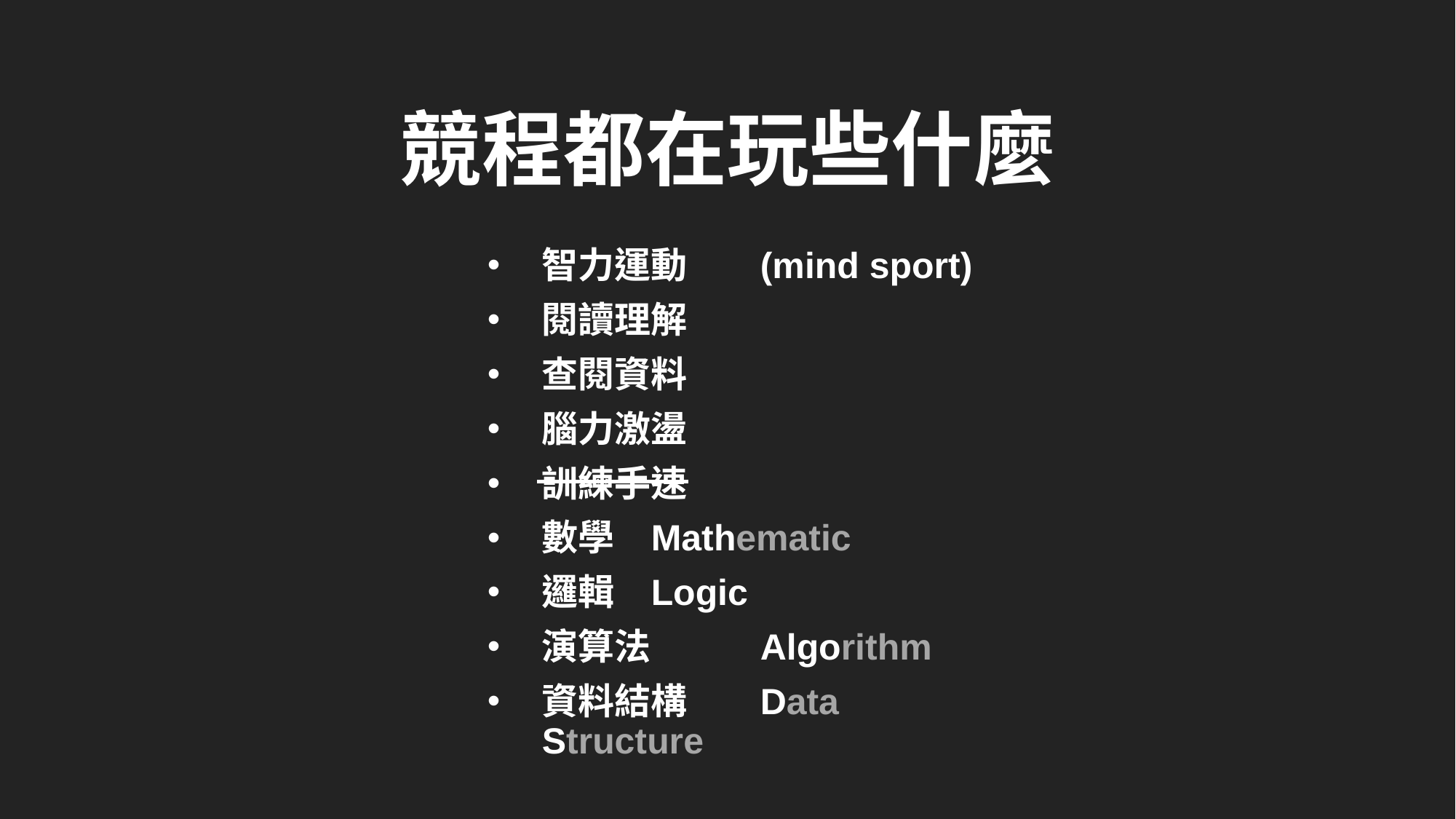

競程都在玩些什麼
智力運動	(mind sport)
閱讀理解
查閱資料
腦力激盪
訓練手速
數學	Mathematic
邏輯 	Logic
演算法  	Algorithm
資料結構 	Data Structure